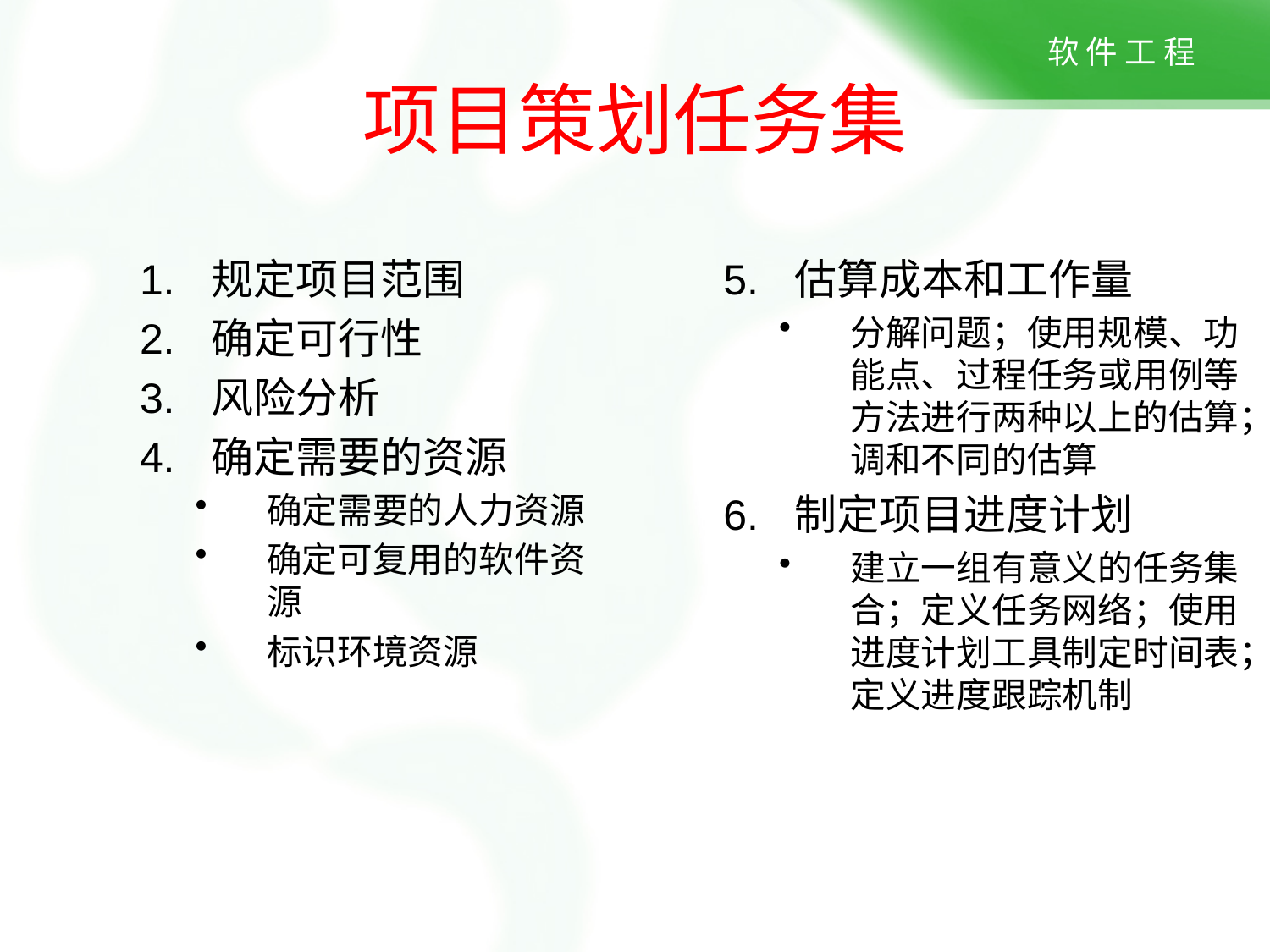

# 项目策划任务集
规定项目范围
确定可行性
风险分析
确定需要的资源
确定需要的人力资源
确定可复用的软件资源
标识环境资源

估算成本和工作量
分解问题；使用规模、功能点、过程任务或用例等方法进行两种以上的估算；调和不同的估算
制定项目进度计划
建立一组有意义的任务集合；定义任务网络；使用进度计划工具制定时间表；定义进度跟踪机制